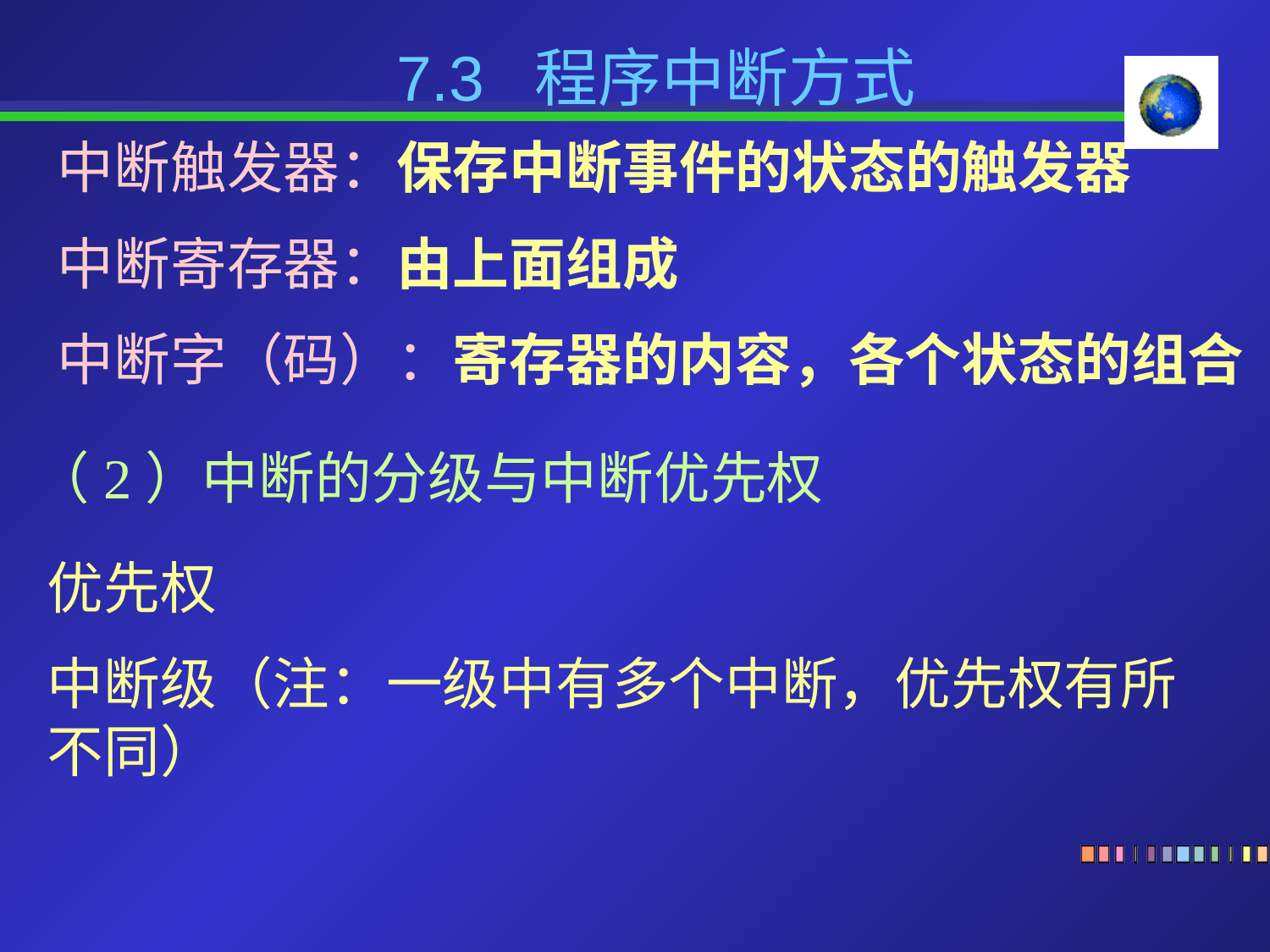

7.3  程序中断方式
中断触发器：保存中断事件的状态的触发器
中断寄存器：由上面组成
中断字（码）：寄存器的内容，各个状态的组合
（2）中断的分级与中断优先权
优先权
中断级（注：一级中有多个中断，优先权有所不同）

31